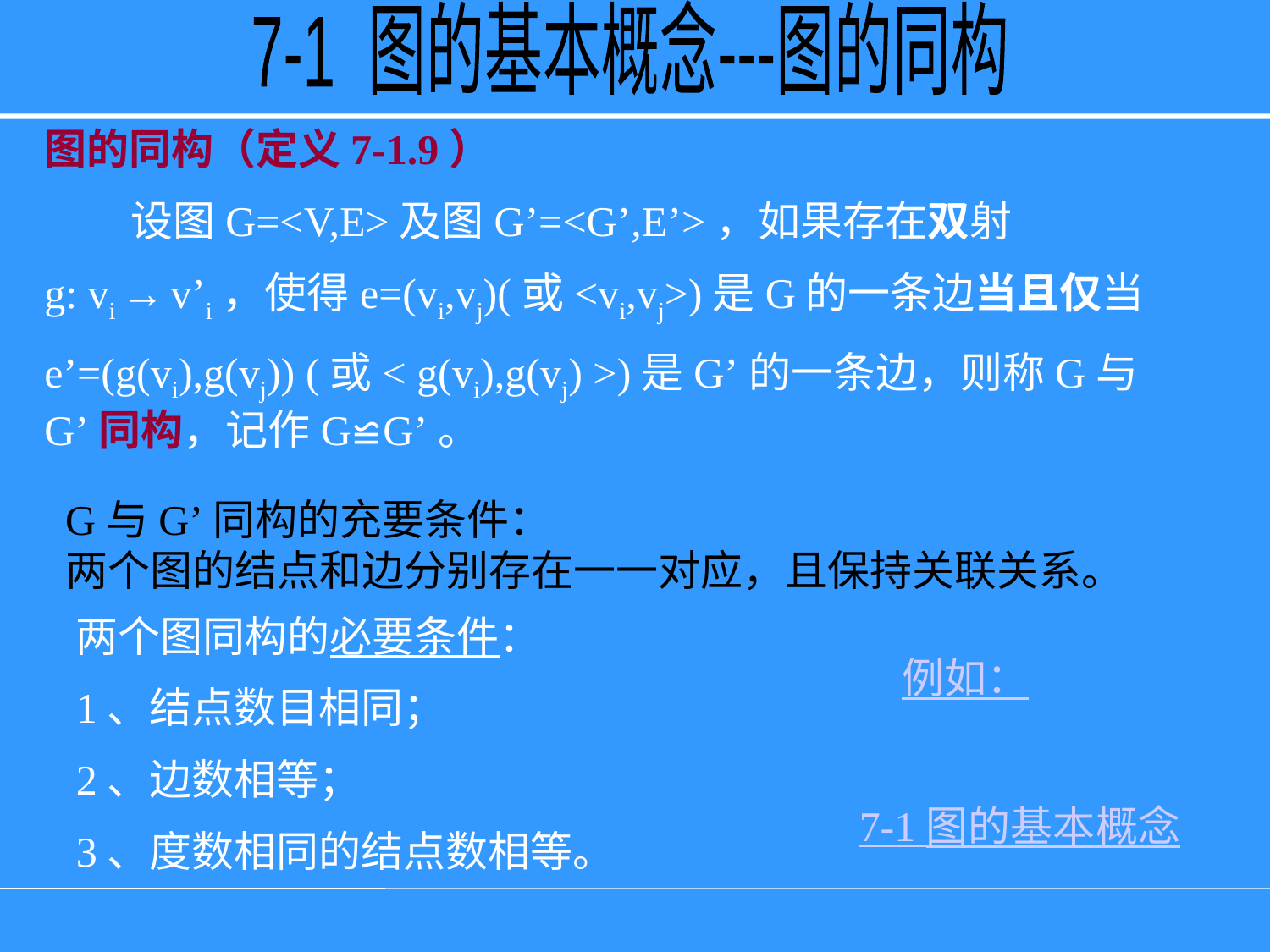

7-1  图的基本概念---图的同构

图的同构（定义7-1.9）
        设图G=<V,E>及图G’=<G’,E’>，如果存在双射
g: vi → v’i，使得e=(vi,vj)(或<vi,vj>)是G的一条边当且仅当
e’=(g(vi),g(vj)) (或< g(vi),g(vj) >)是G’的一条边，则称G与G’同构，记作G≌G’。
G与G’同构的充要条件：
两个图的结点和边分别存在一一对应，且保持关联关系。
两个图同构的必要条件：
1、结点数目相同；
2、边数相等；
3、度数相同的结点数相等。
例如：
7-1 图的基本概念